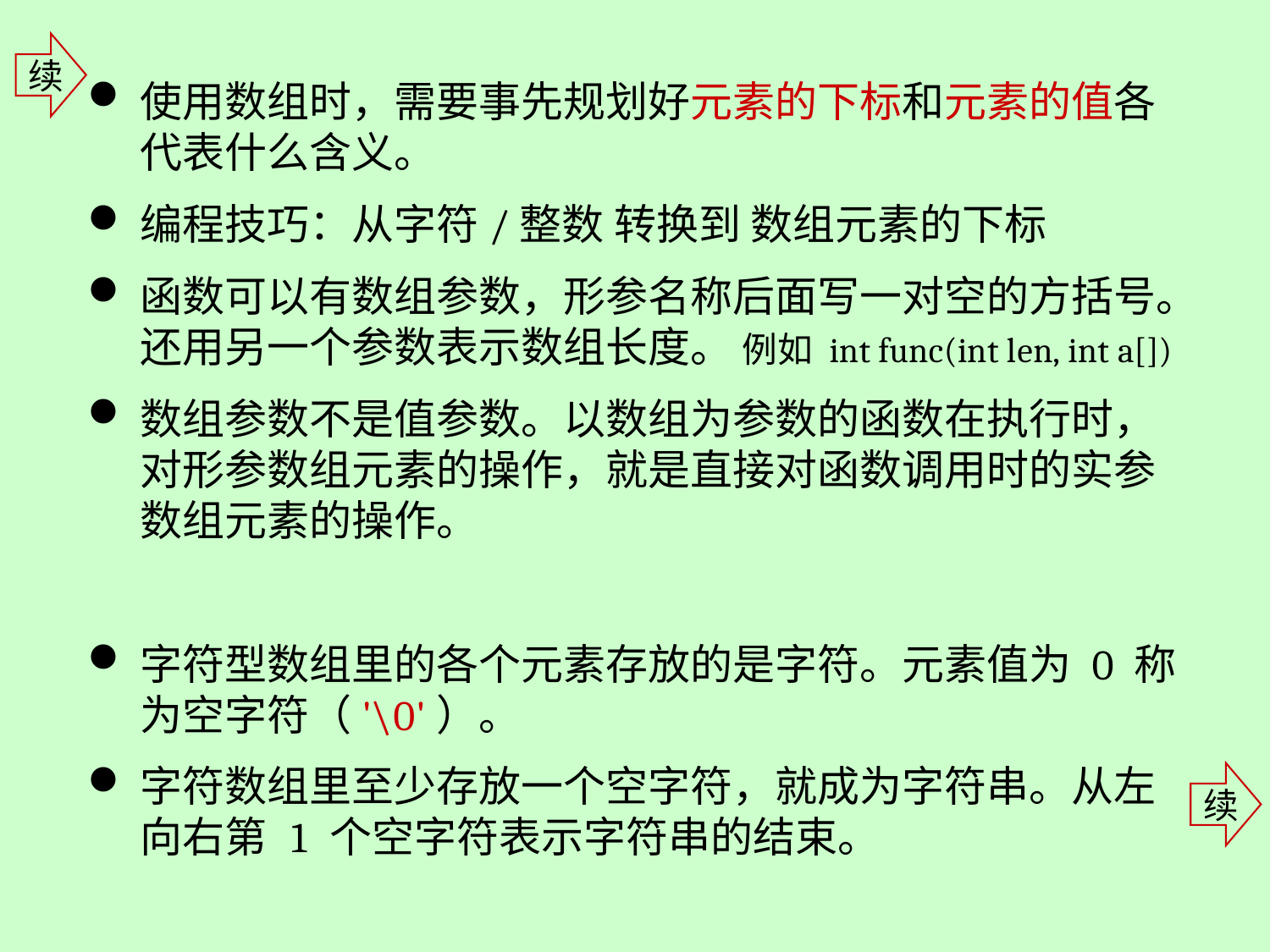

续
使用数组时，需要事先规划好元素的下标和元素的值各代表什么含义。
编程技巧：从字符/整数 转换到 数组元素的下标
函数可以有数组参数，形参名称后面写一对空的方括号。还用另一个参数表示数组长度。 例如 int func(int len, int a[])
数组参数不是值参数。以数组为参数的函数在执行时，对形参数组元素的操作，就是直接对函数调用时的实参数组元素的操作。

字符型数组里的各个元素存放的是字符。元素值为 0 称为空字符（'\0'）。
字符数组里至少存放一个空字符，就成为字符串。从左向右第 1 个空字符表示字符串的结束。

续